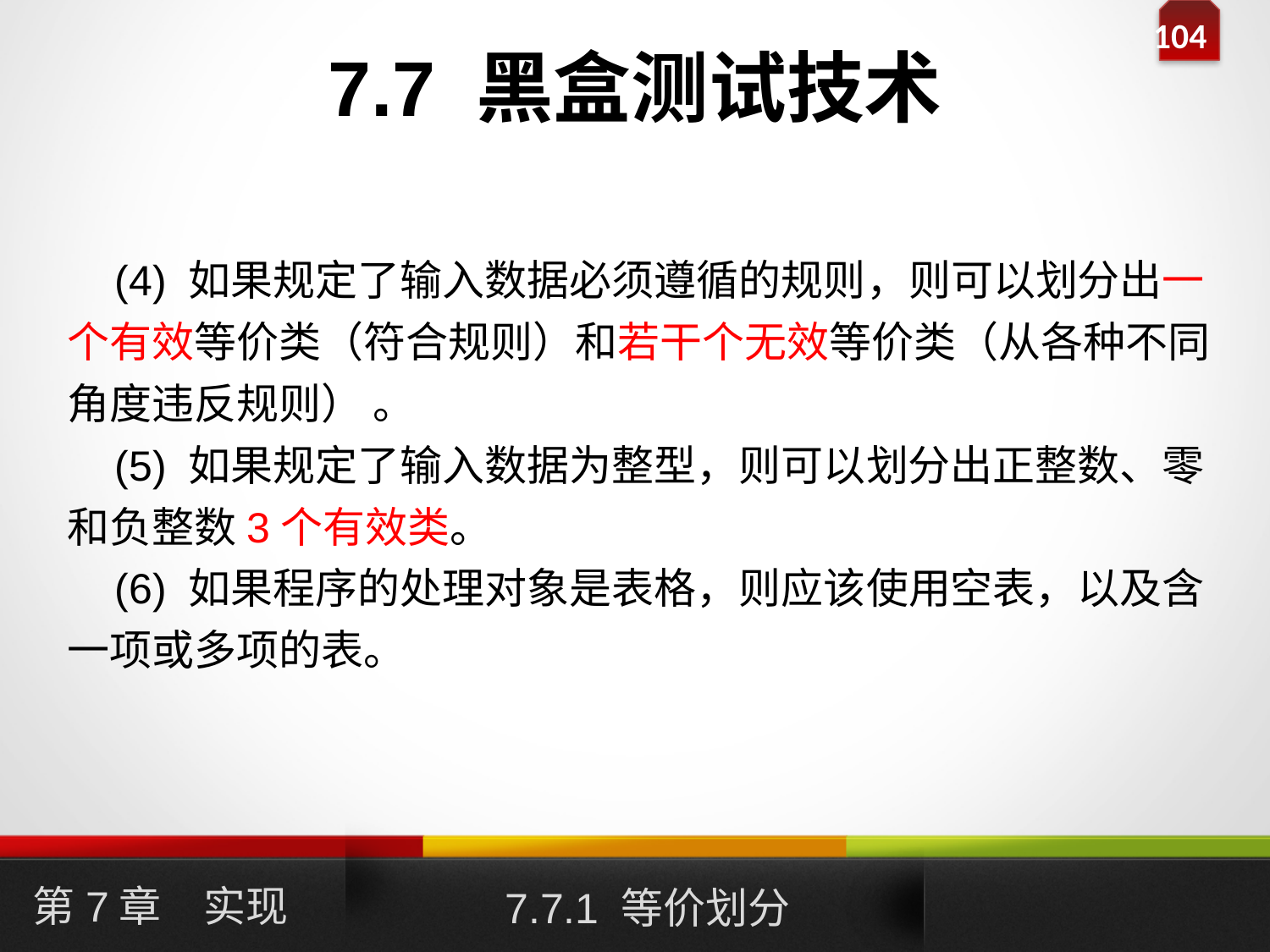

# 7.7 黑盒测试技术
    (4) 如果规定了输入数据必须遵循的规则，则可以划分出一个有效等价类（符合规则）和若干个无效等价类（从各种不同角度违反规则） 。
    (5) 如果规定了输入数据为整型，则可以划分出正整数、零和负整数3个有效类。
    (6) 如果程序的处理对象是表格，则应该使用空表，以及含一项或多项的表。
第7章　实现
7.7.1 等价划分